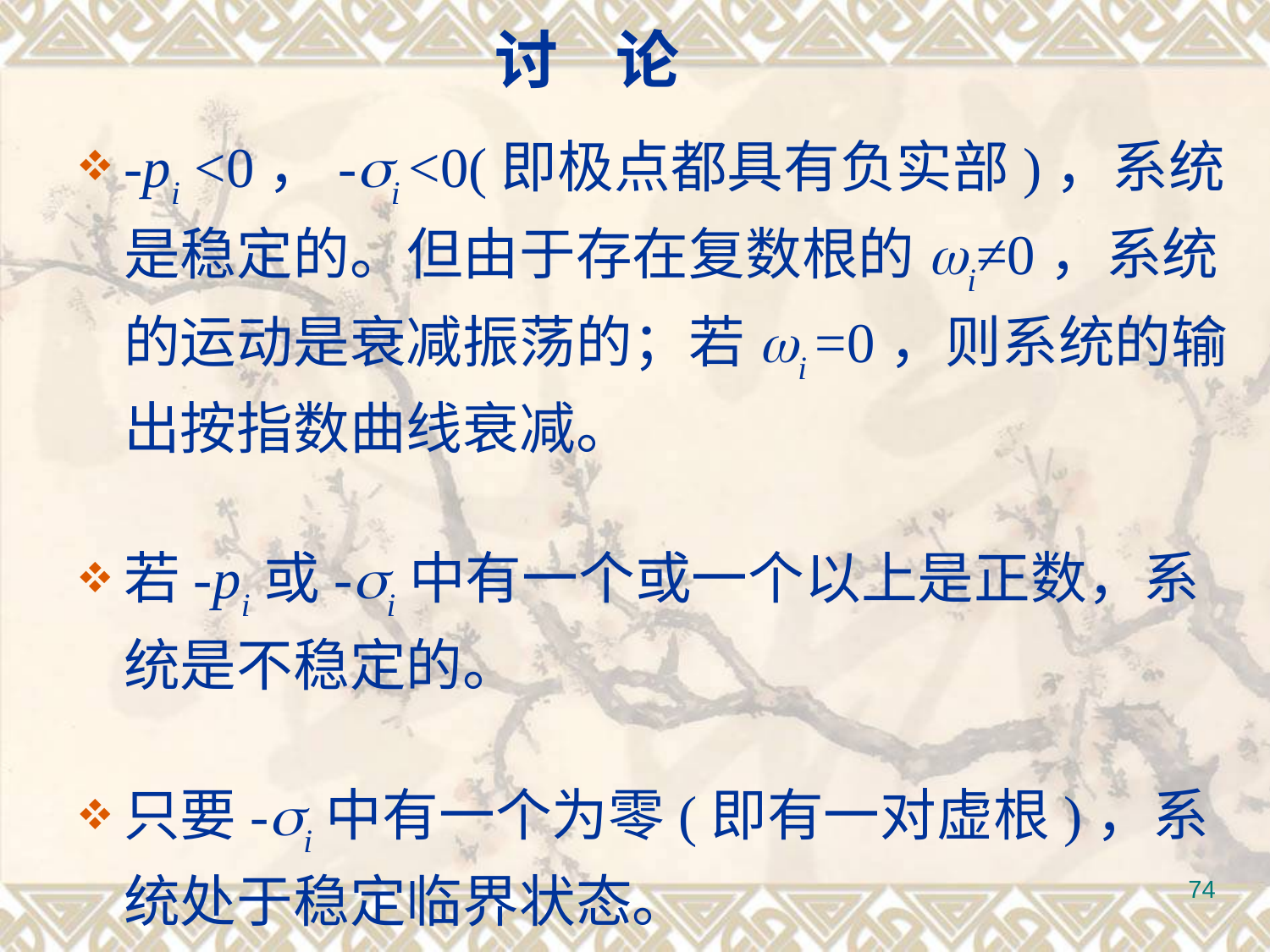

讨    论
-pi <0，-σi <0(即极点都具有负实部)，系统是稳定的。但由于存在复数根的ωi≠0，系统的运动是衰减振荡的；若ωi =0，则系统的输出按指数曲线衰减。

若-pi或-σi中有一个或一个以上是正数，系统是不稳定的。

只要-σi中有一个为零(即有一对虚根)，系统处于稳定临界状态。
74
74